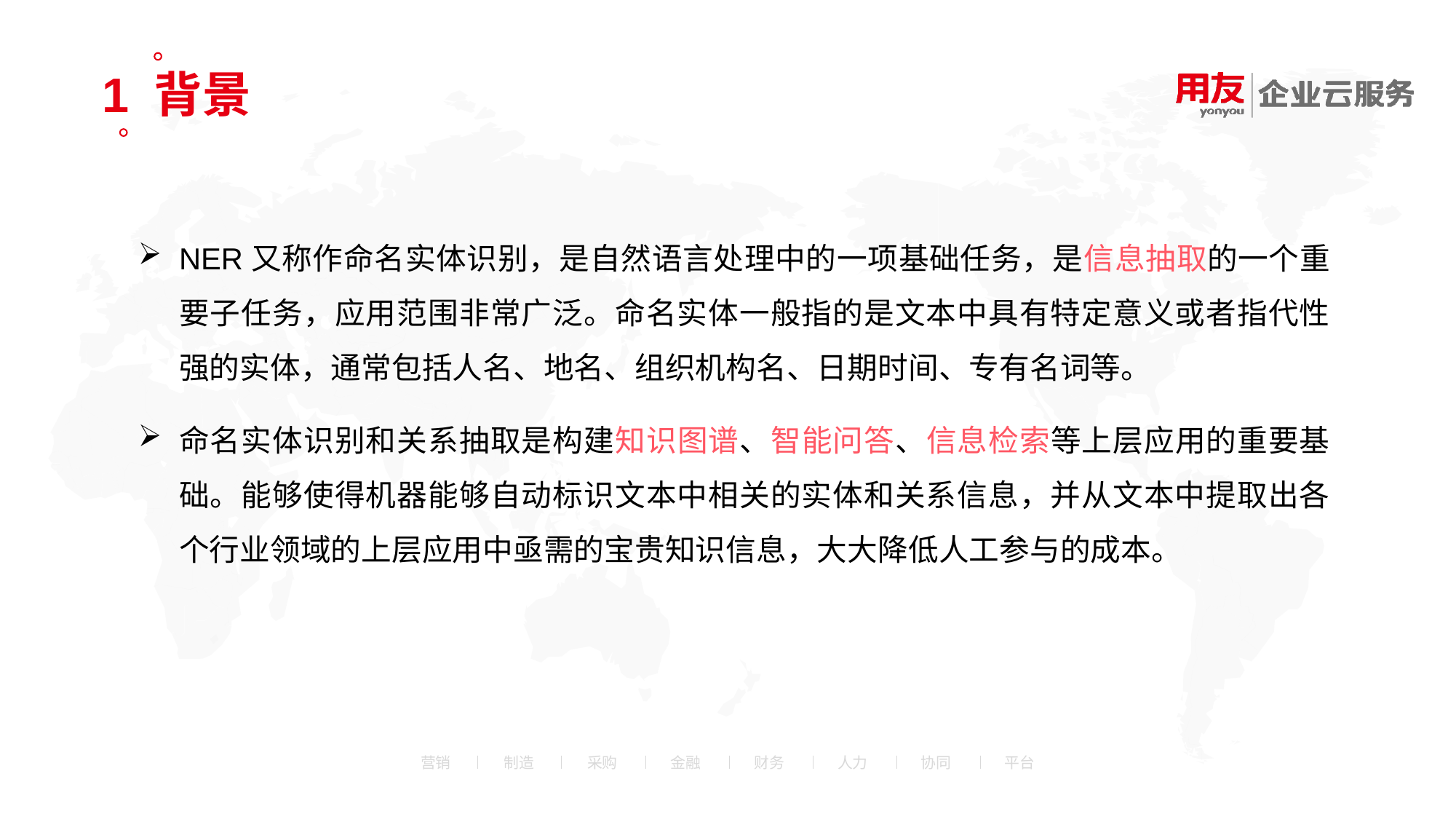

1 背景
NER又称作命名实体识别，是自然语言处理中的一项基础任务，是信息抽取的一个重要子任务，应用范围非常广泛。命名实体一般指的是文本中具有特定意义或者指代性强的实体，通常包括人名、地名、组织机构名、日期时间、专有名词等。
命名实体识别和关系抽取是构建知识图谱、智能问答、信息检索等上层应用的重要基础。能够使得机器能够自动标识文本中相关的实体和关系信息，并从文本中提取出各个行业领域的上层应用中亟需的宝贵知识信息，大大降低人工参与的成本。